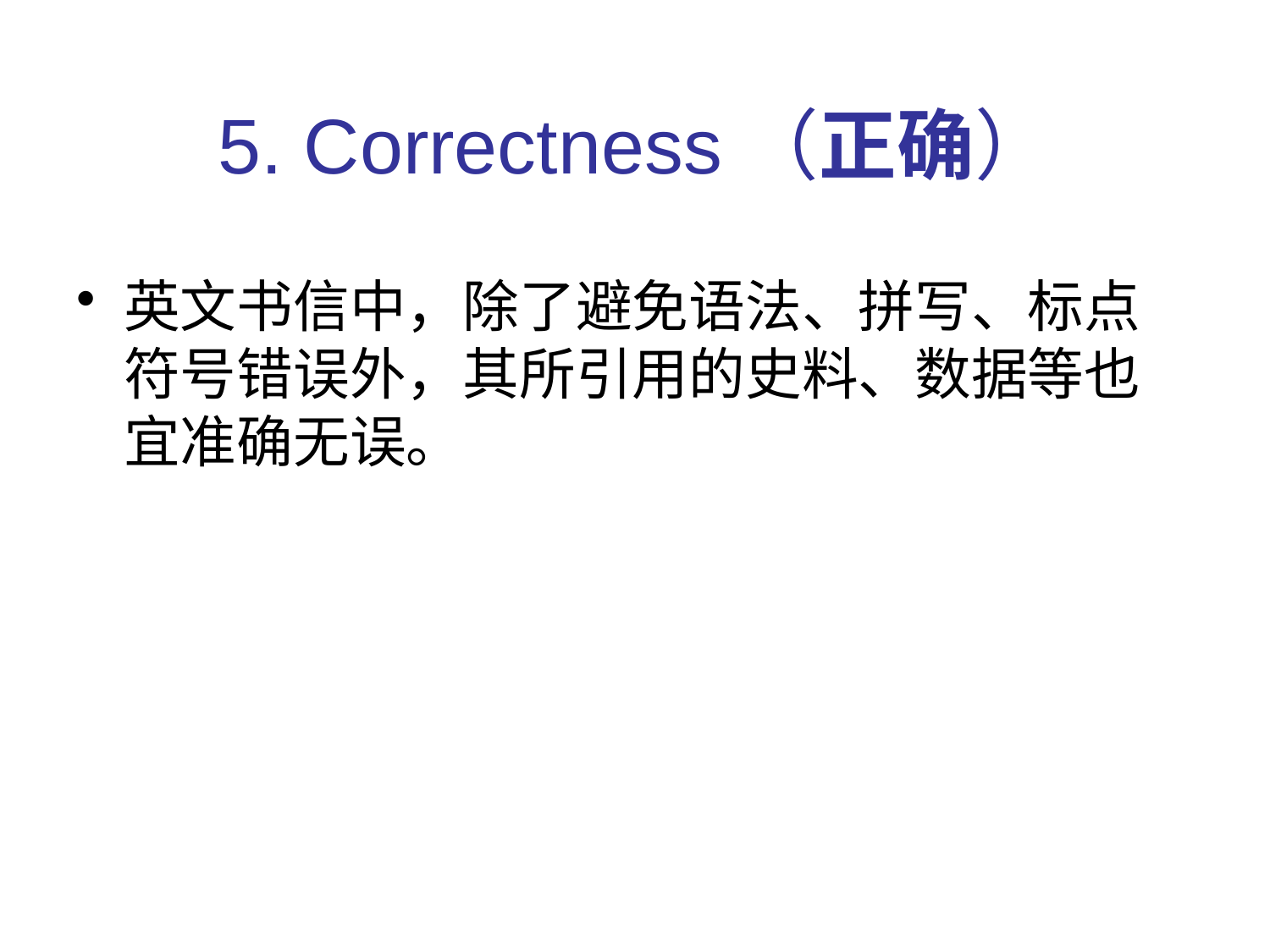

# 5. Correctness（正确）
英文书信中，除了避免语法、拼写、标点符号错误外，其所引用的史料、数据等也宜准确无误。